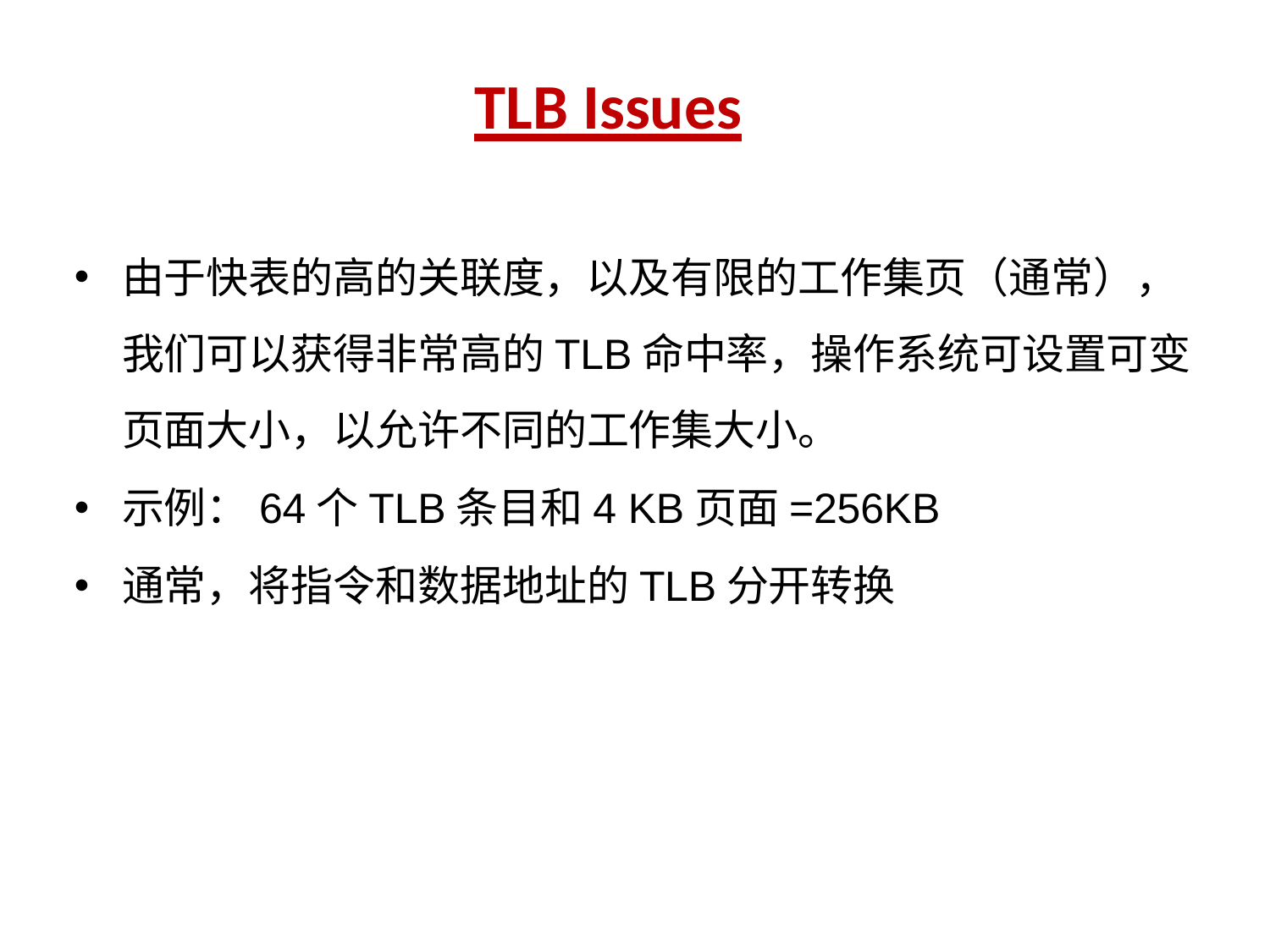

# TLB Issues
由于快表的高的关联度，以及有限的工作集页（通常），我们可以获得非常高的TLB命中率，操作系统可设置可变页面大小，以允许不同的工作集大小。
示例：64个TLB条目和4 KB页面=256KB
通常，将指令和数据地址的TLB分开转换